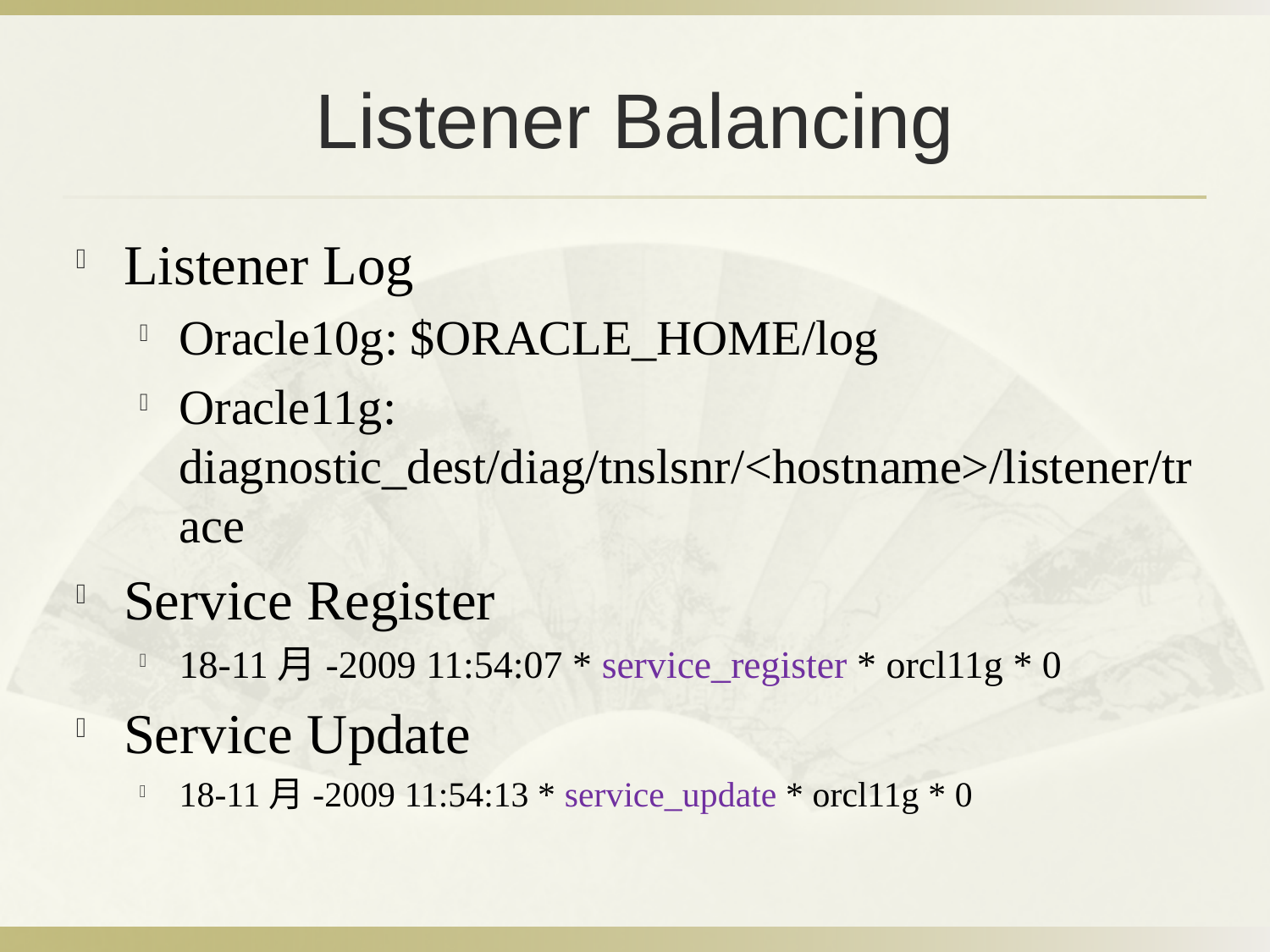

# Listener Balancing
Listener Log
Oracle10g: $ORACLE_HOME/log
Oracle11g: diagnostic_dest/diag/tnslsnr/<hostname>/listener/trace
Service Register
18-11月-2009 11:54:07 * service_register * orcl11g * 0
Service Update
18-11月-2009 11:54:13 * service_update * orcl11g * 0